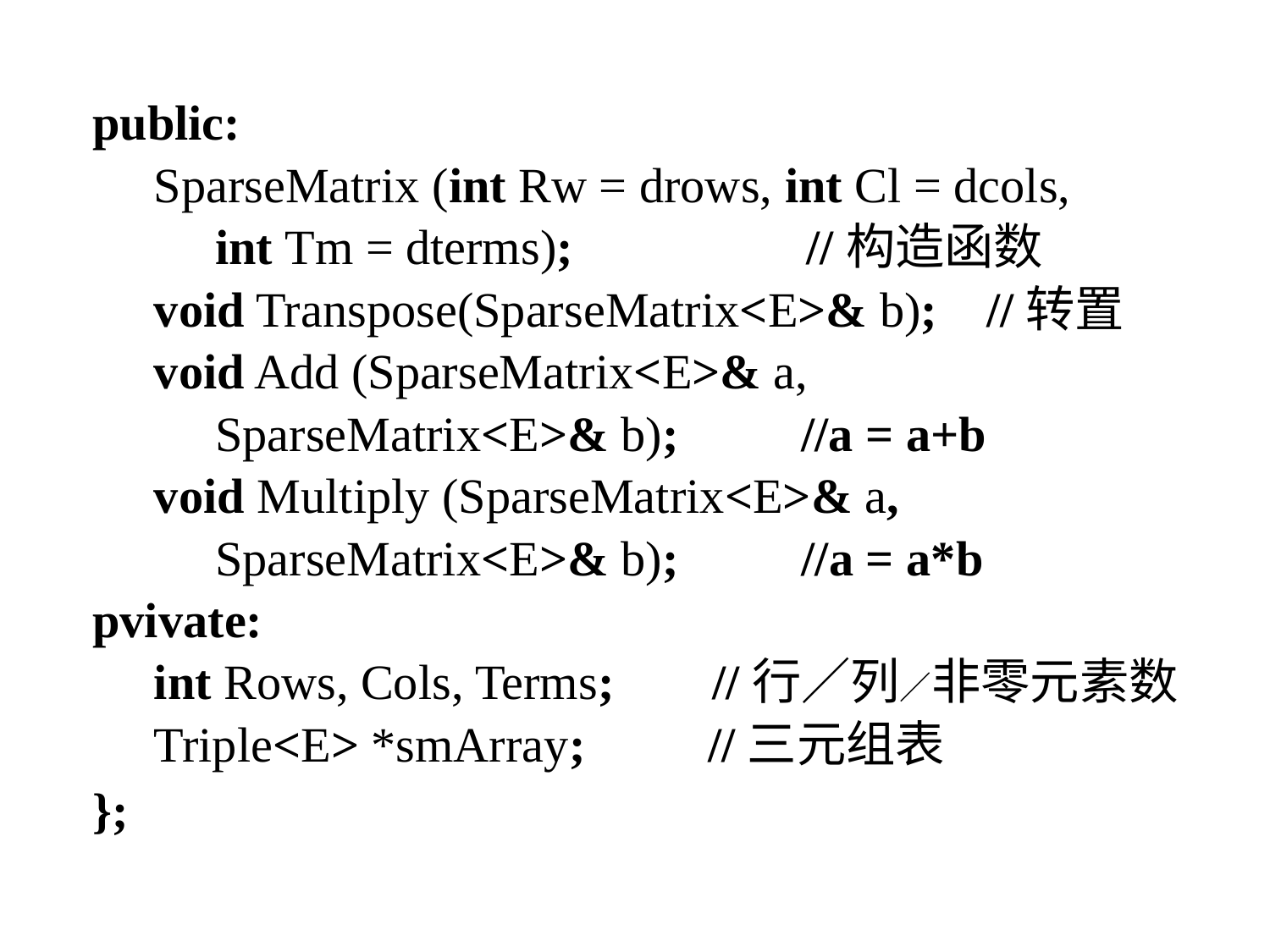

public:
     SparseMatrix (int Rw = drows, int Cl = dcols,
          int Tm = dterms);                   //构造函数
     void Transpose(SparseMatrix<E>& b);    //转置
     void Add (SparseMatrix<E>& a,
          SparseMatrix<E>& b);          //a = a+b
     void Multiply (SparseMatrix<E>& a,
          SparseMatrix<E>& b);          //a = a*b
pvivate:
     int Rows, Cols, Terms;        //行／列／非零元素数
     Triple<E> *smArray;          //三元组表
};